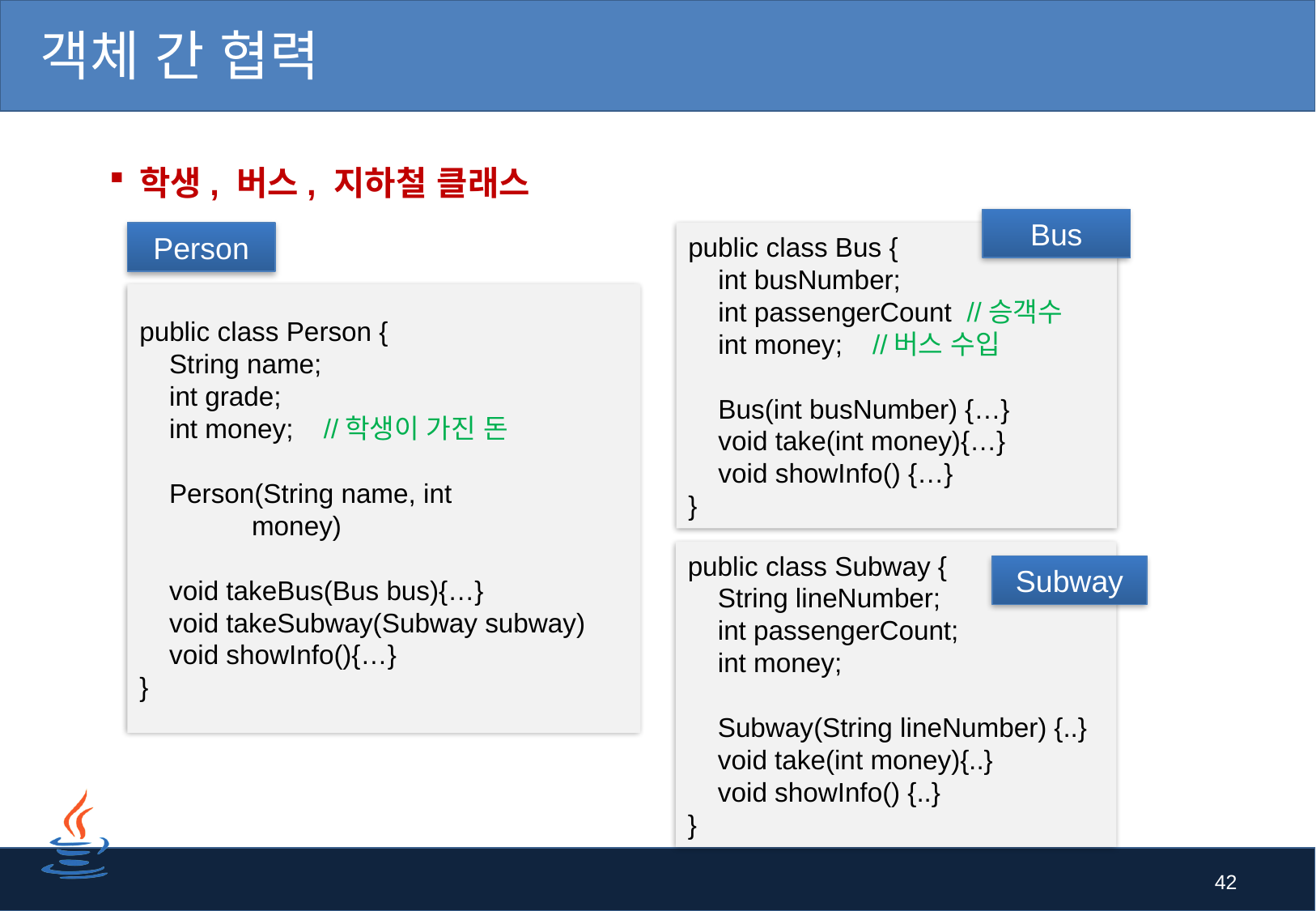

# 객체 간 협력
학생, 버스, 지하철 클래스

Bus
Person
public class Bus {
    int busNumber;
    int passengerCount  //승객수
    int money;    //버스 수입

    Bus(int busNumber) {…}
    void take(int money){…}
    void showInfo() {…}
}
public class Person {
    String name;
    int grade;
    int money;    //학생이 가진 돈

    Person(String name, int
               money)

    void takeBus(Bus bus){…}
    void takeSubway(Subway subway)
    void showInfo(){…}
}
public class Subway {
    String lineNumber;
    int passengerCount;
    int money;

    Subway(String lineNumber) {..}
    void take(int money){..}
    void showInfo() {..}
}
Subway
42